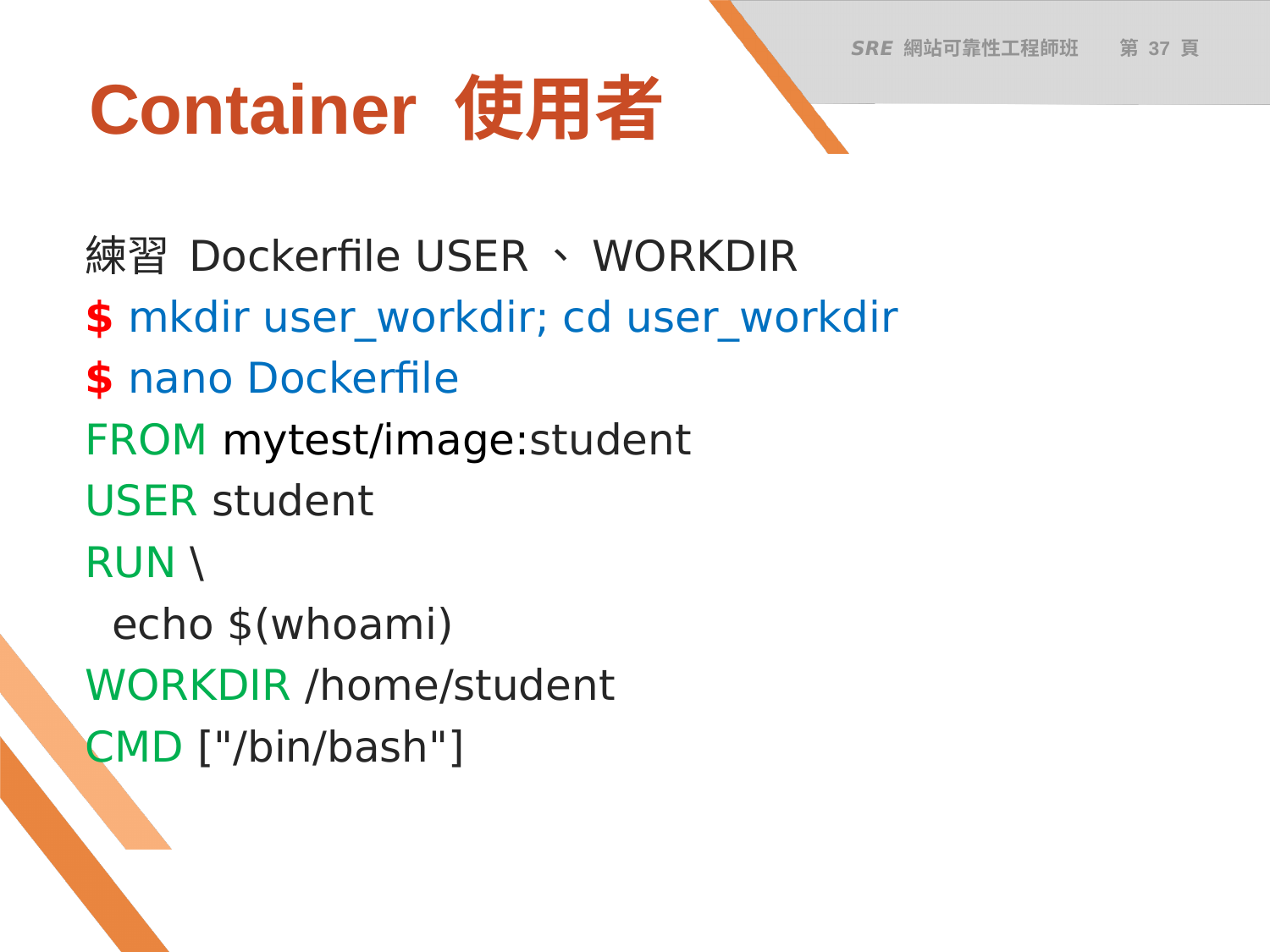

SRE 網站可靠性工程師班
第 37 頁
# Container 使用者
練習 Dockerfile USER、WORKDIR
$ mkdir user_workdir; cd user_workdir
$ nano Dockerfile
FROM mytest/image:student
USER student
RUN \
  echo $(whoami)
WORKDIR /home/student
CMD ["/bin/bash"]